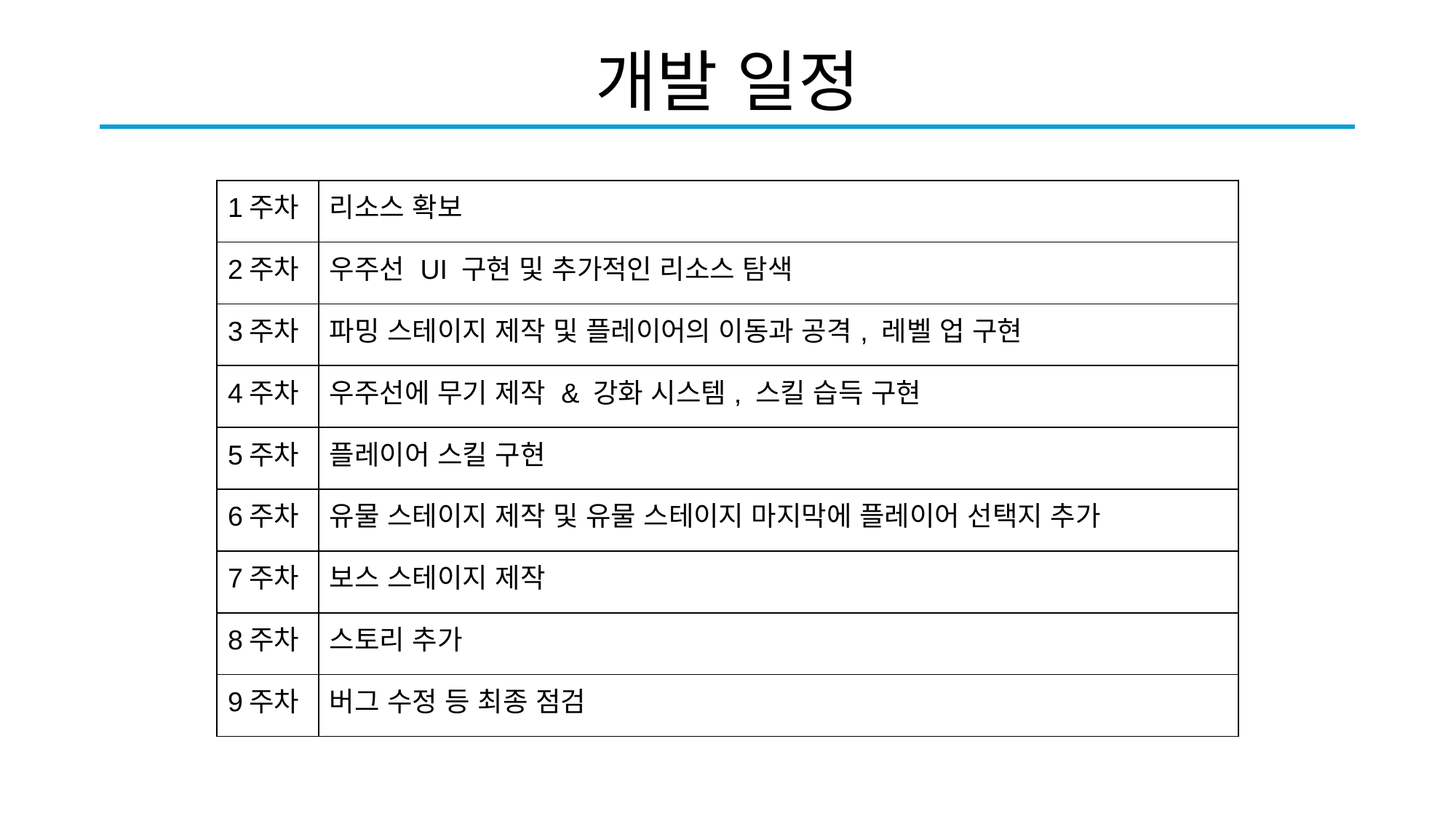

# 개발 일정
| 1주차 | 리소스 확보 |
| --- | --- |
| 2주차 | 우주선 UI 구현 및 추가적인 리소스 탐색 |
| 3주차 | 파밍 스테이지 제작 및 플레이어의 이동과 공격, 레벨 업 구현 |
| 4주차 | 우주선에 무기 제작 & 강화 시스템, 스킬 습득 구현 |
| 5주차 | 플레이어 스킬 구현 |
| 6주차 | 유물 스테이지 제작 및 유물 스테이지 마지막에 플레이어 선택지 추가 |
| 7주차 | 보스 스테이지 제작 |
| 8주차 | 스토리 추가 |
| 9주차 | 버그 수정 등 최종 점검 |